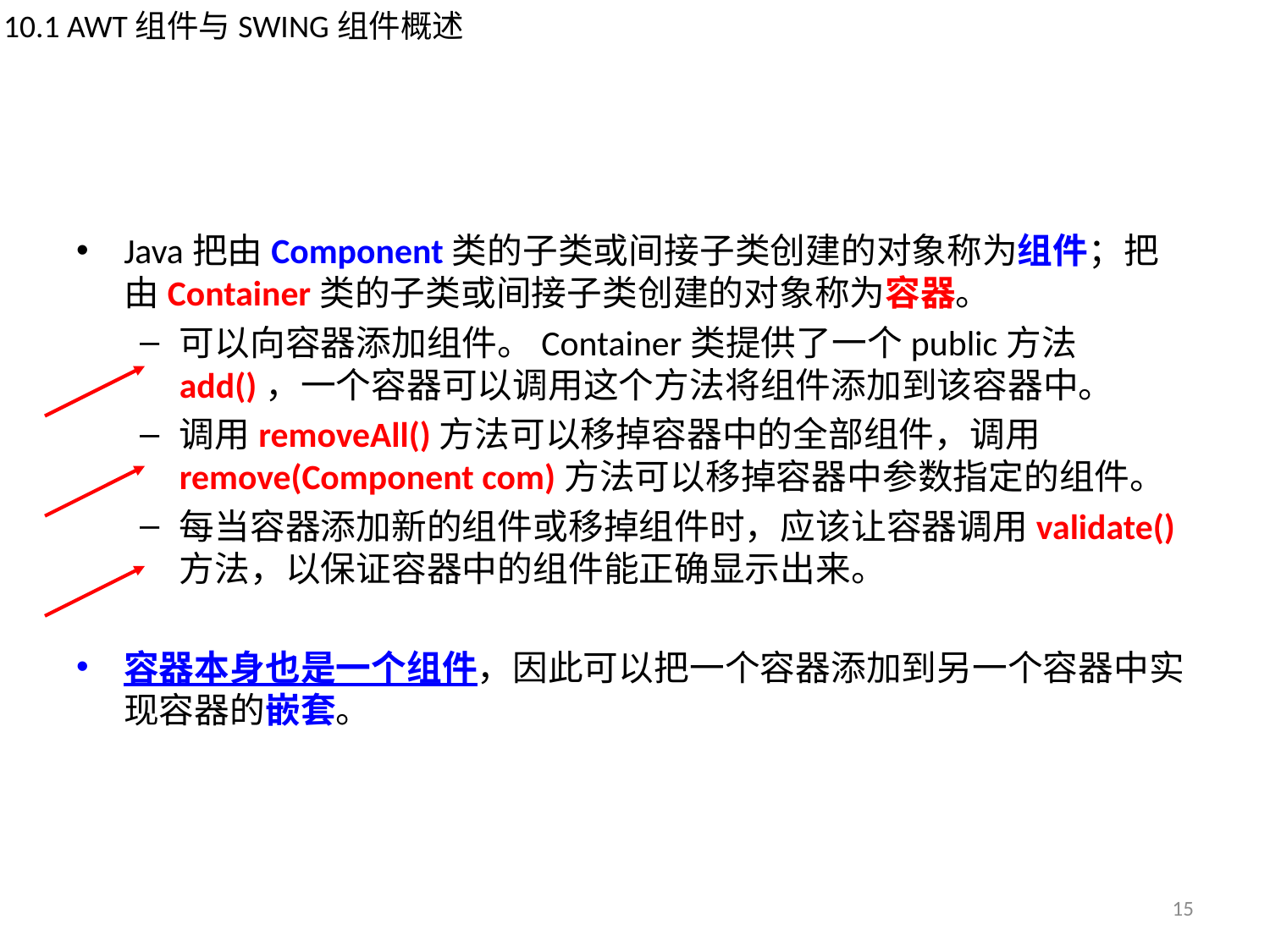

10.1 AWT组件与SWING组件概述
#
Java把由Component类的子类或间接子类创建的对象称为组件；把由Container类的子类或间接子类创建的对象称为容器。
可以向容器添加组件。Container类提供了一个public方法add()，一个容器可以调用这个方法将组件添加到该容器中。
调用removeAll()方法可以移掉容器中的全部组件，调用remove(Component com)方法可以移掉容器中参数指定的组件。
每当容器添加新的组件或移掉组件时，应该让容器调用validate()方法，以保证容器中的组件能正确显示出来。

容器本身也是一个组件，因此可以把一个容器添加到另一个容器中实现容器的嵌套。
15